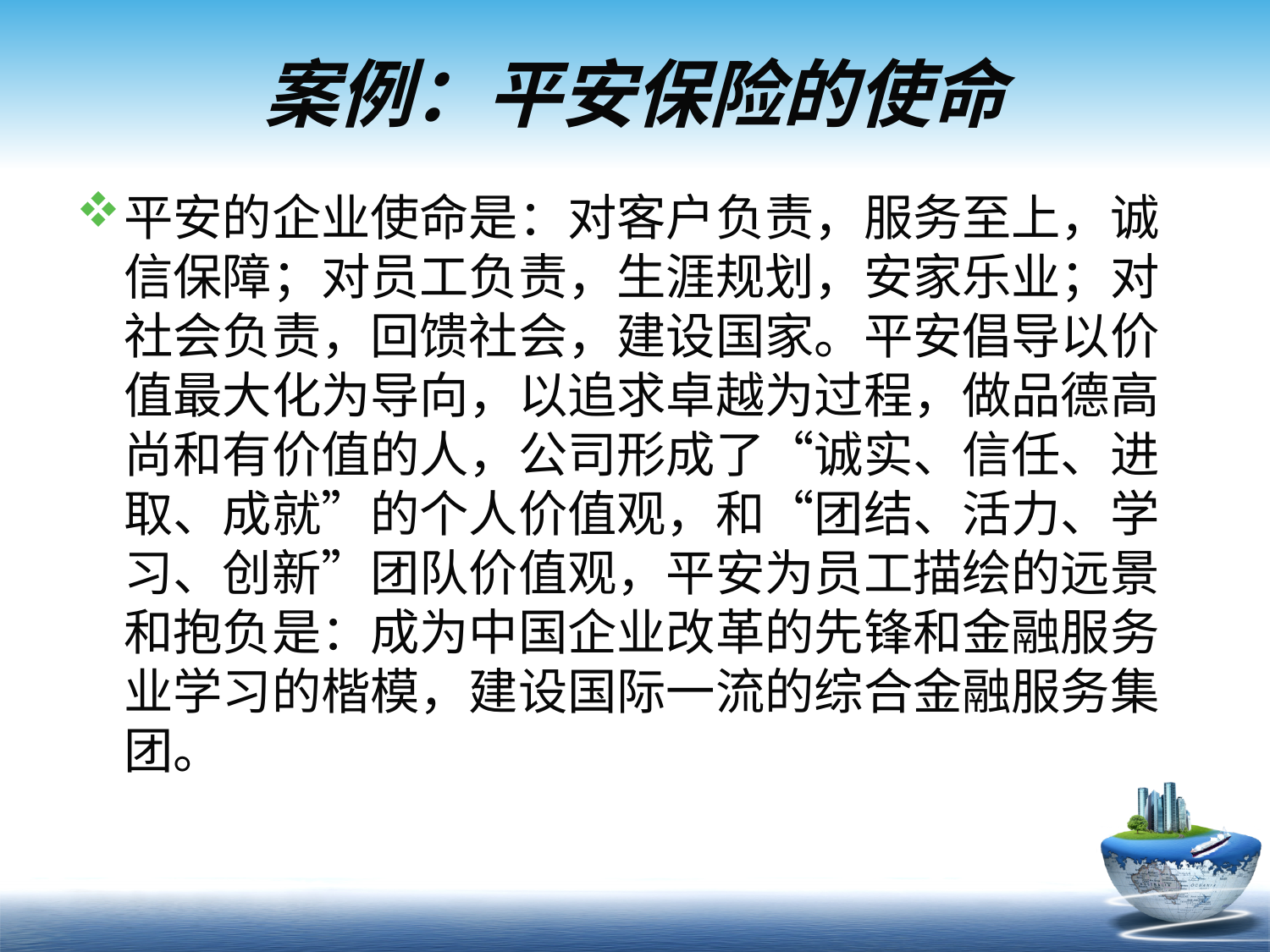

# 案例：平安保险的使命
平安的企业使命是：对客户负责，服务至上，诚信保障；对员工负责，生涯规划，安家乐业；对社会负责，回馈社会，建设国家。平安倡导以价值最大化为导向，以追求卓越为过程，做品德高尚和有价值的人，公司形成了“诚实、信任、进取、成就”的个人价值观，和“团结、活力、学习、创新”团队价值观，平安为员工描绘的远景和抱负是：成为中国企业改革的先锋和金融服务业学习的楷模，建设国际一流的综合金融服务集团。